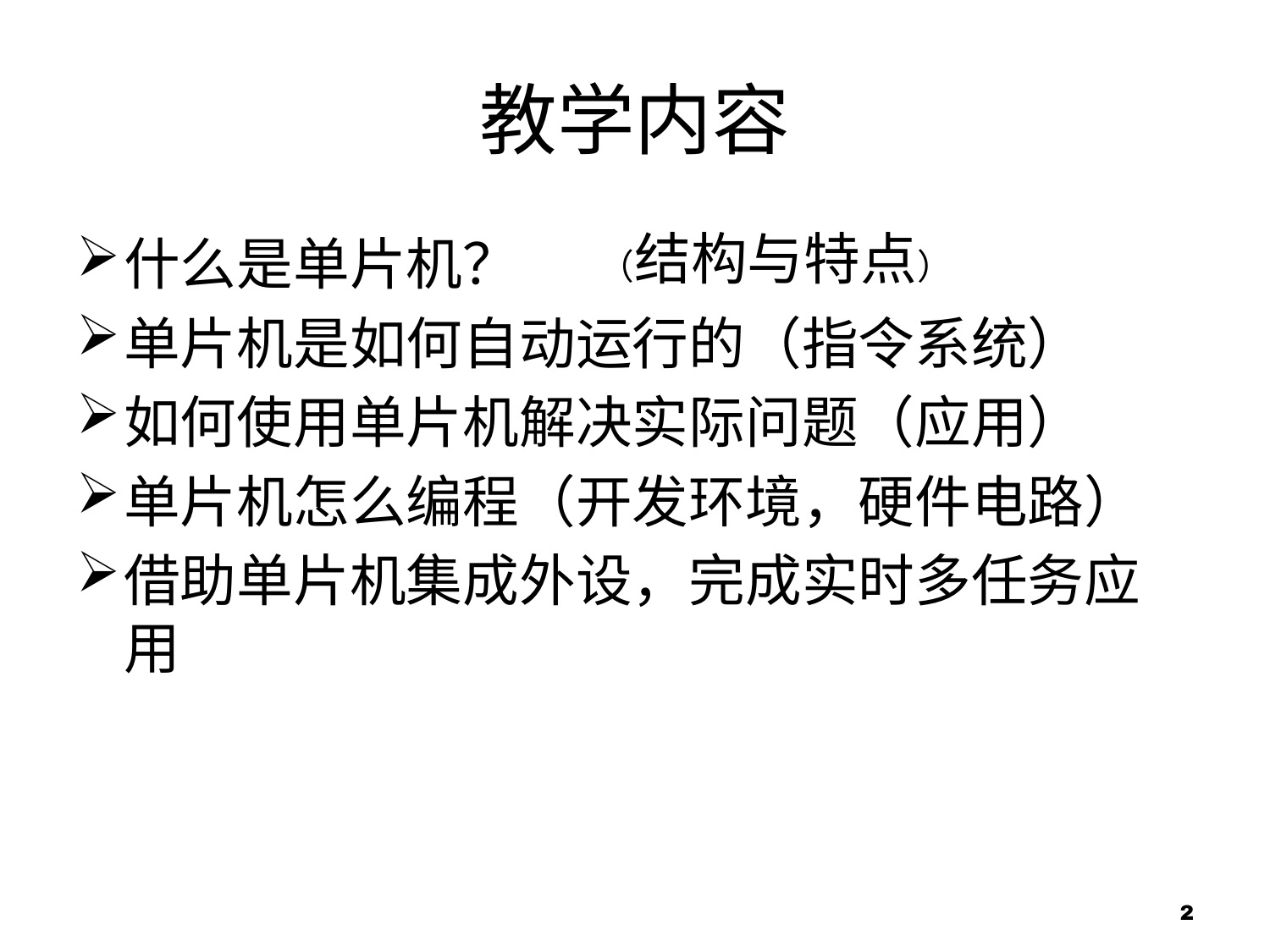

# 教学内容
（结构与特点）
什么是单片机？
单片机是如何自动运行的（指令系统）
如何使用单片机解决实际问题（应用）
单片机怎么编程（开发环境，硬件电路）
借助单片机集成外设，完成实时多任务应用

2